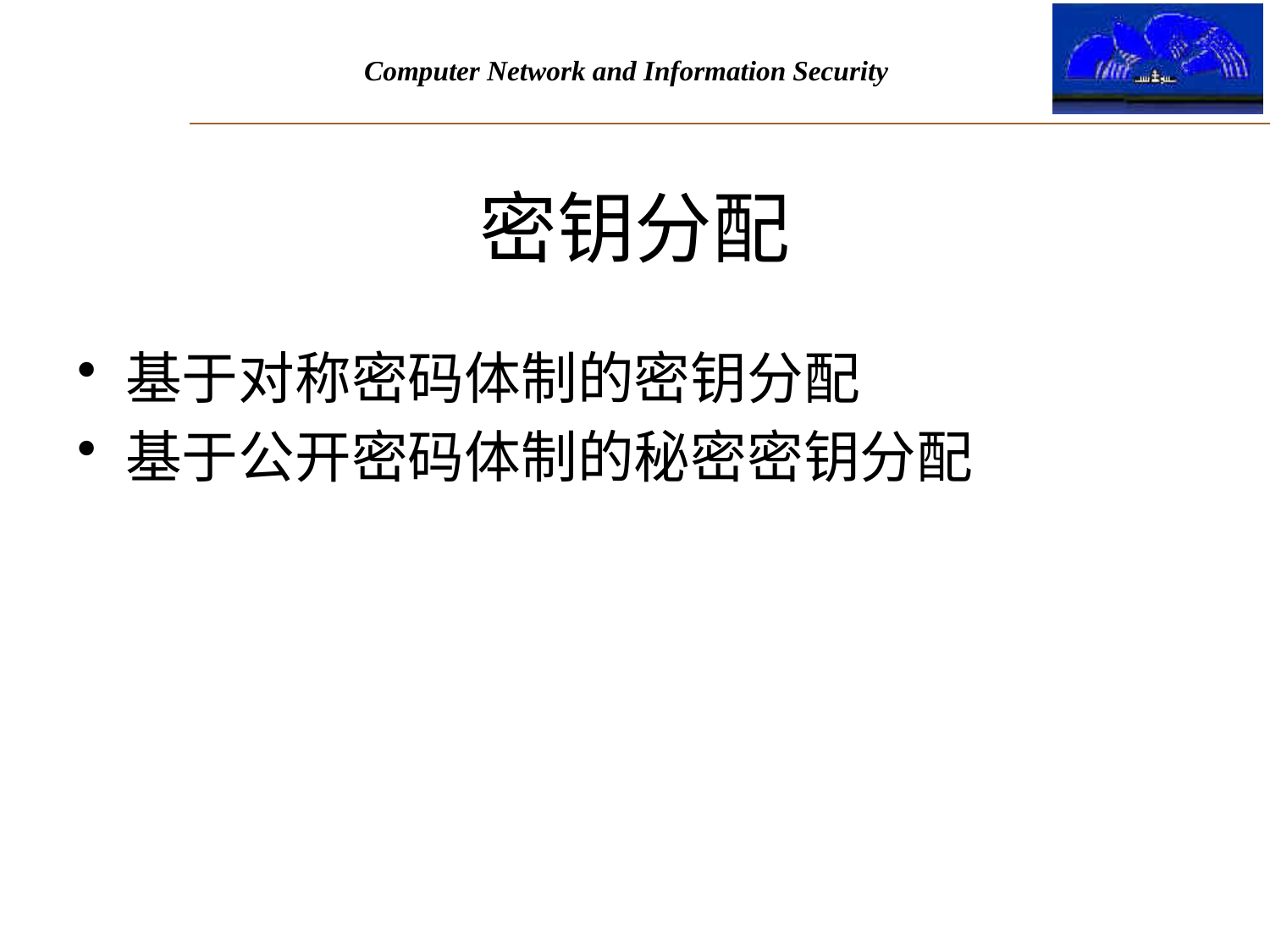

# 密钥分配
基于对称密码体制的密钥分配
基于公开密码体制的秘密密钥分配